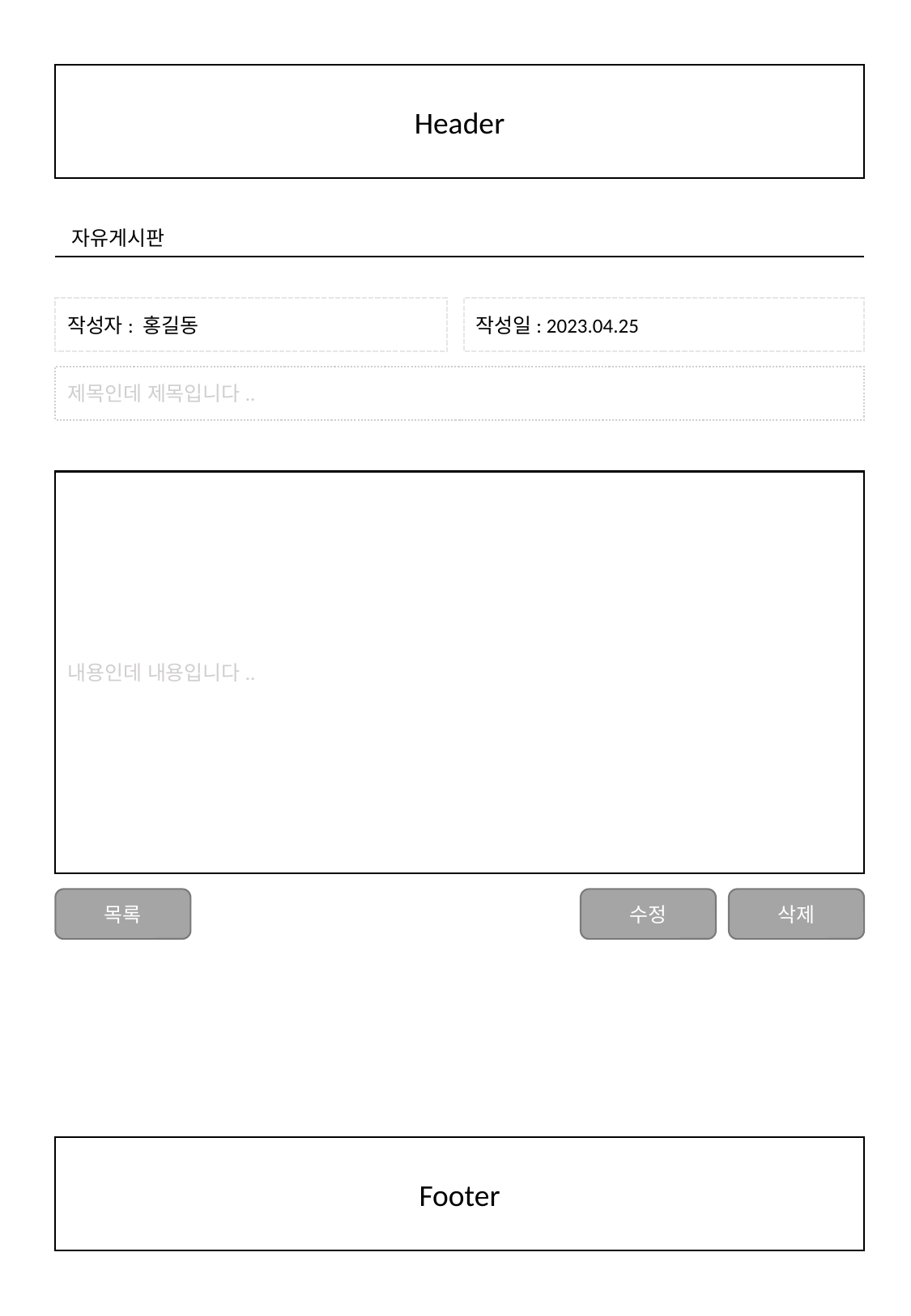

Header
자유게시판
작성자: 홍길동
작성일: 2023.04.25
제목인데 제목입니다..
내용인데 내용입니다..
목록
수정
삭제
Footer